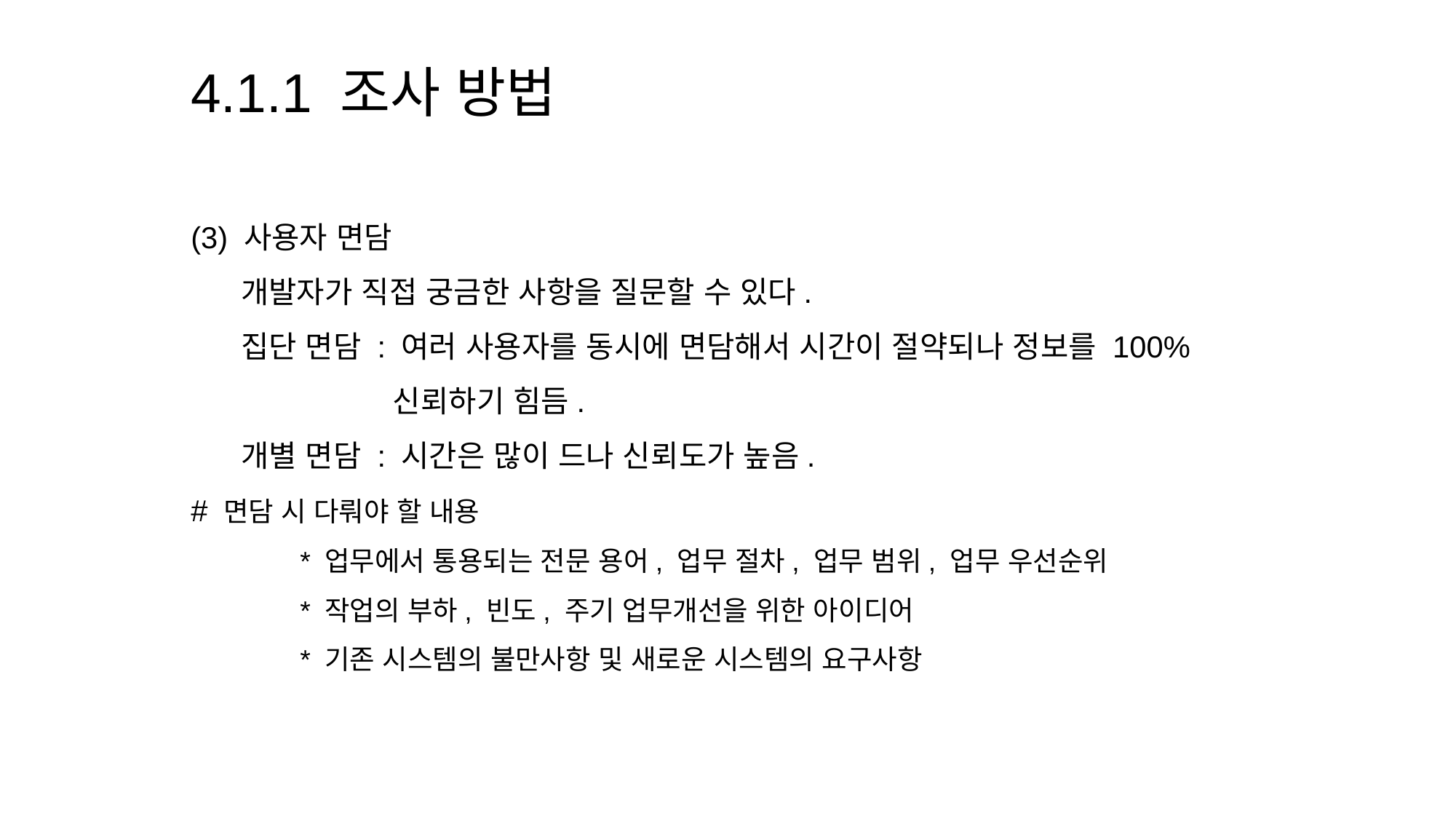

4.1.1 조사 방법
(3) 사용자 면담
     개발자가 직접 궁금한 사항을 질문할 수 있다.
     집단 면담 : 여러 사용자를 동시에 면담해서 시간이 절약되나 정보를 100%
	          신뢰하기 힘듬.
     개별 면담 : 시간은 많이 드나 신뢰도가 높음.
# 면담 시 다뤄야 할 내용
	* 업무에서 통용되는 전문 용어, 업무 절차, 업무 범위, 업무 우선순위
	* 작업의 부하, 빈도, 주기 업무개선을 위한 아이디어
	* 기존 시스템의 불만사항 및 새로운 시스템의 요구사항